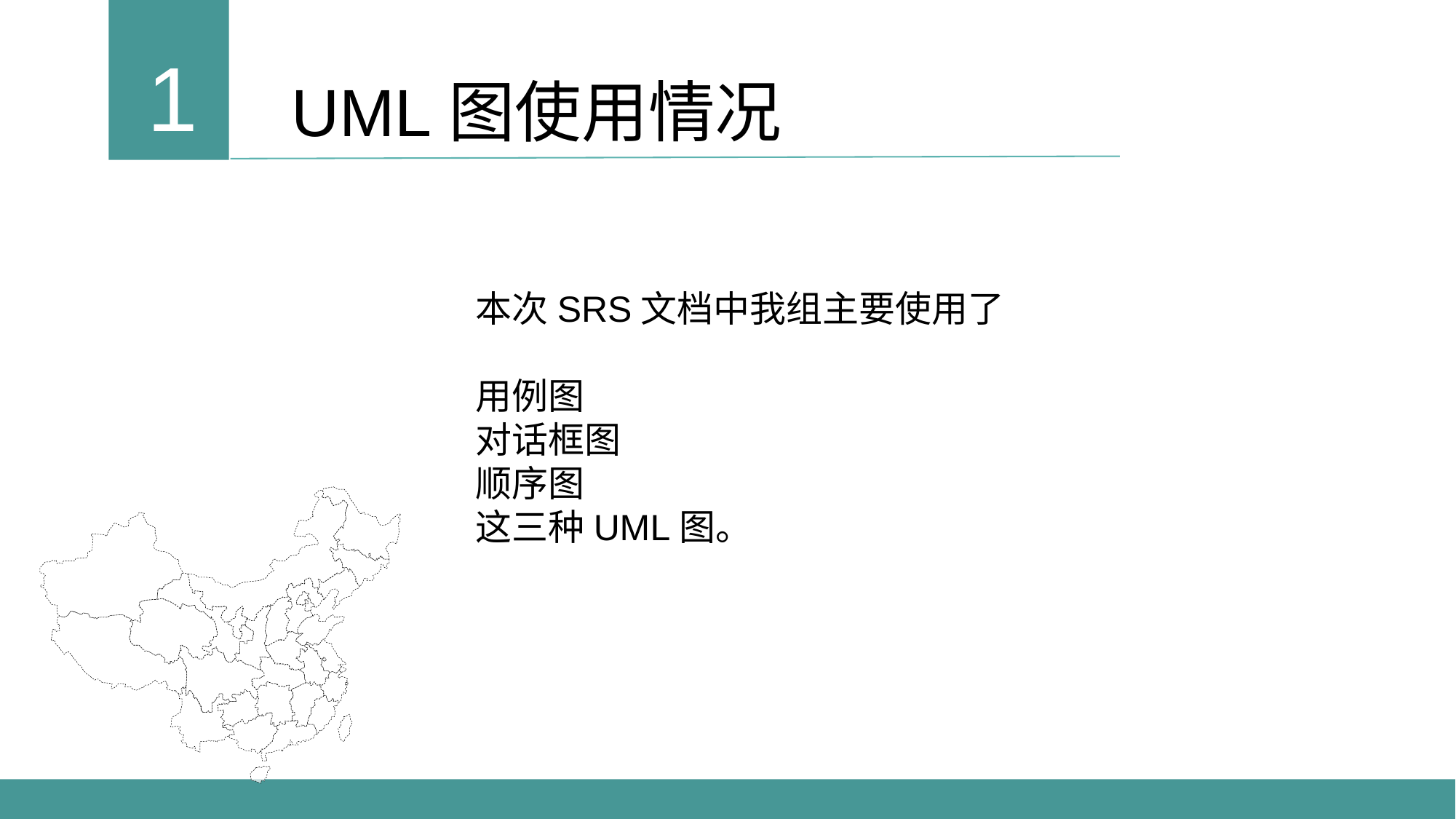

1
UML图使用情况

本次SRS文档中我组主要使用了

用例图
对话框图
顺序图
这三种UML图。